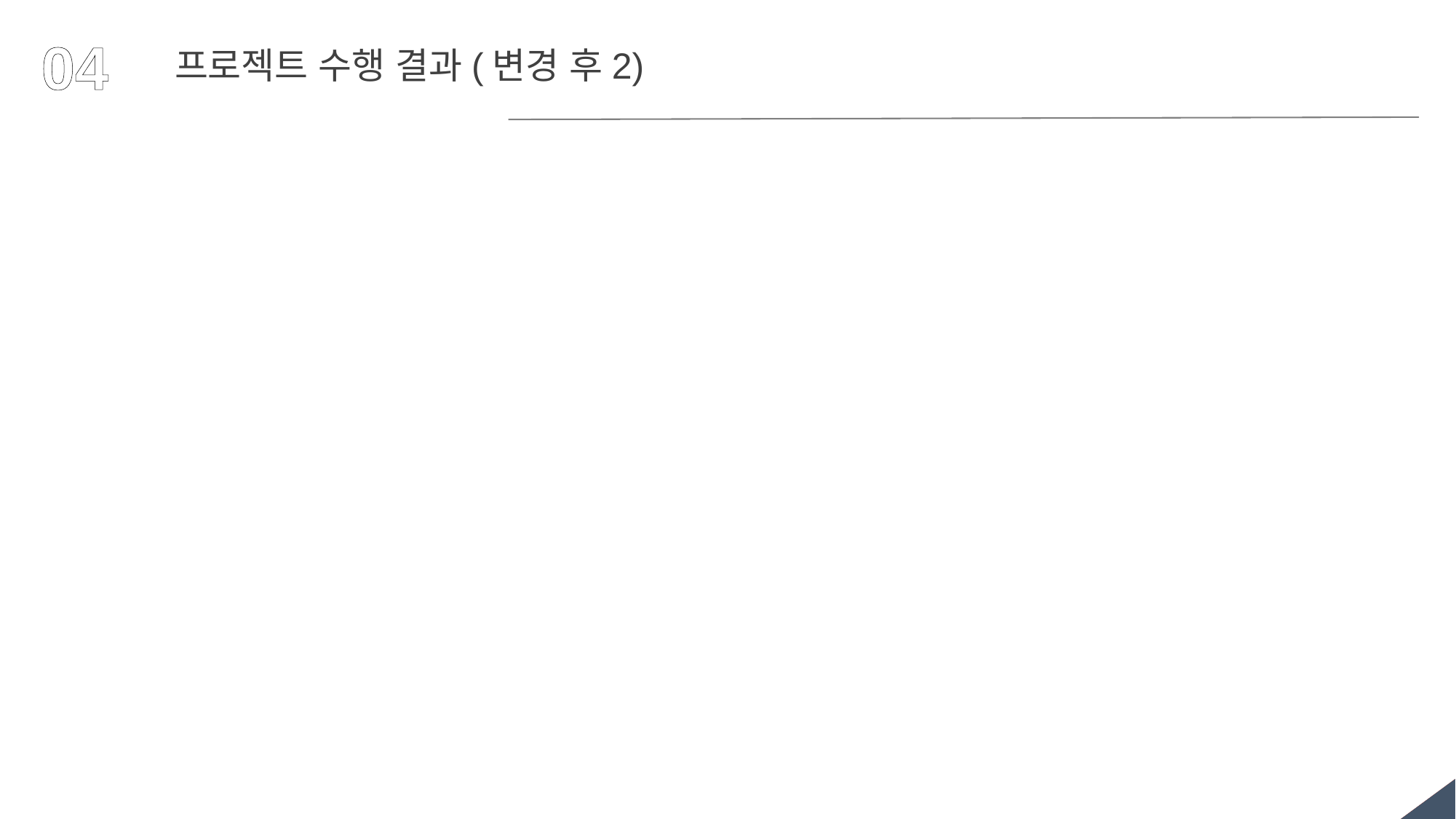

04
프로젝트 수행 결과(변경 후2)
memberUi에 Boolean형을 하나 만들어 중복 시 계속 할지 말지 코드를 도와 줄 수 있게 추가함